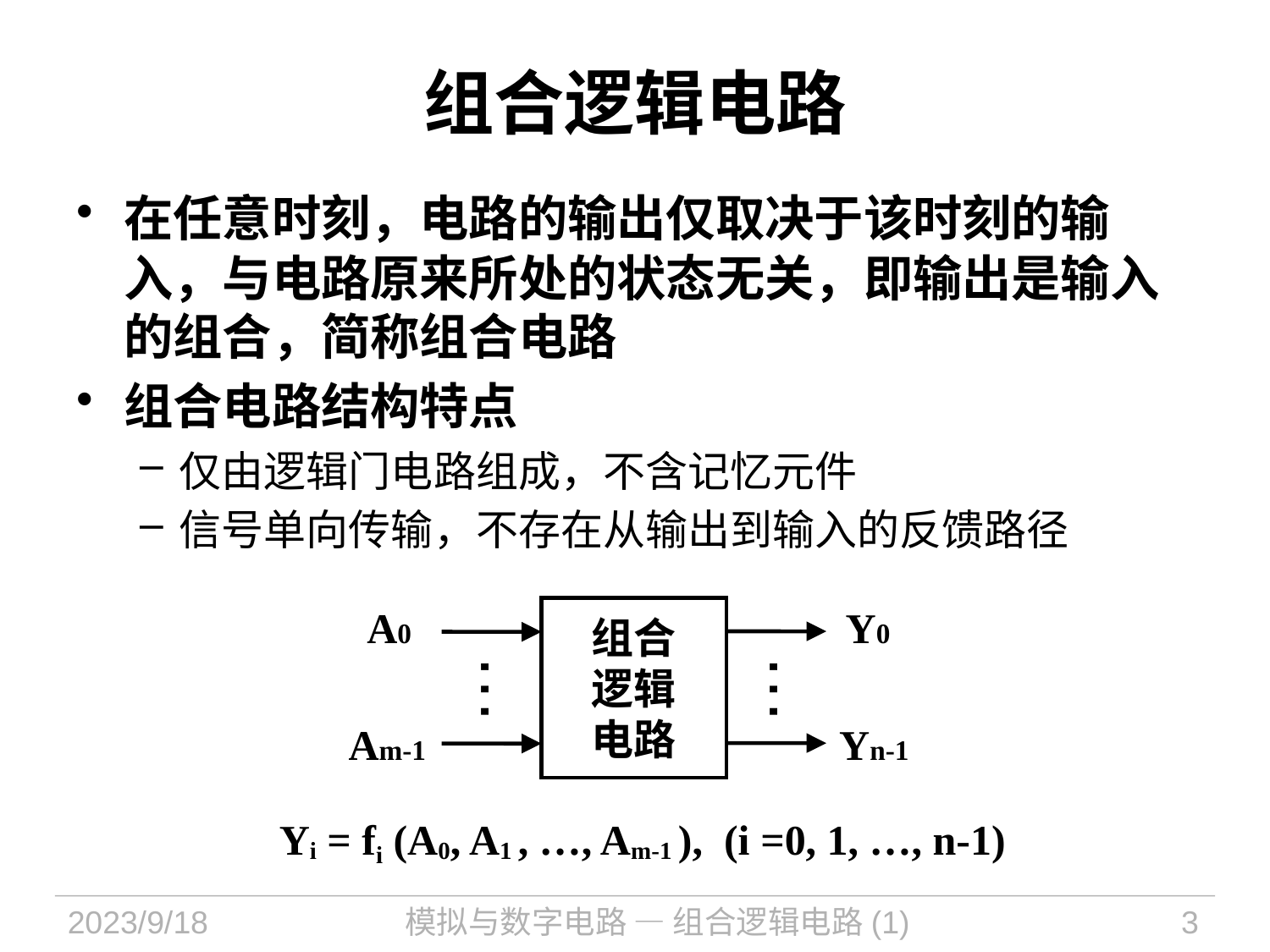

# 组合逻辑电路
在任意时刻，电路的输出仅取决于该时刻的输入，与电路原来所处的状态无关，即输出是输入的组合，简称组合电路
组合电路结构特点
仅由逻辑门电路组成，不含记忆元件
信号单向传输，不存在从输出到输入的反馈路径
A0
Y0
组合
逻辑
电路

…
…
Am-1
Yn-1

Yi = fi (A0, A1 , …, Am-1 ),  (i =0, 1, …, n-1)
2023/9/18
模拟与数字电路 — 组合逻辑电路(1)
3